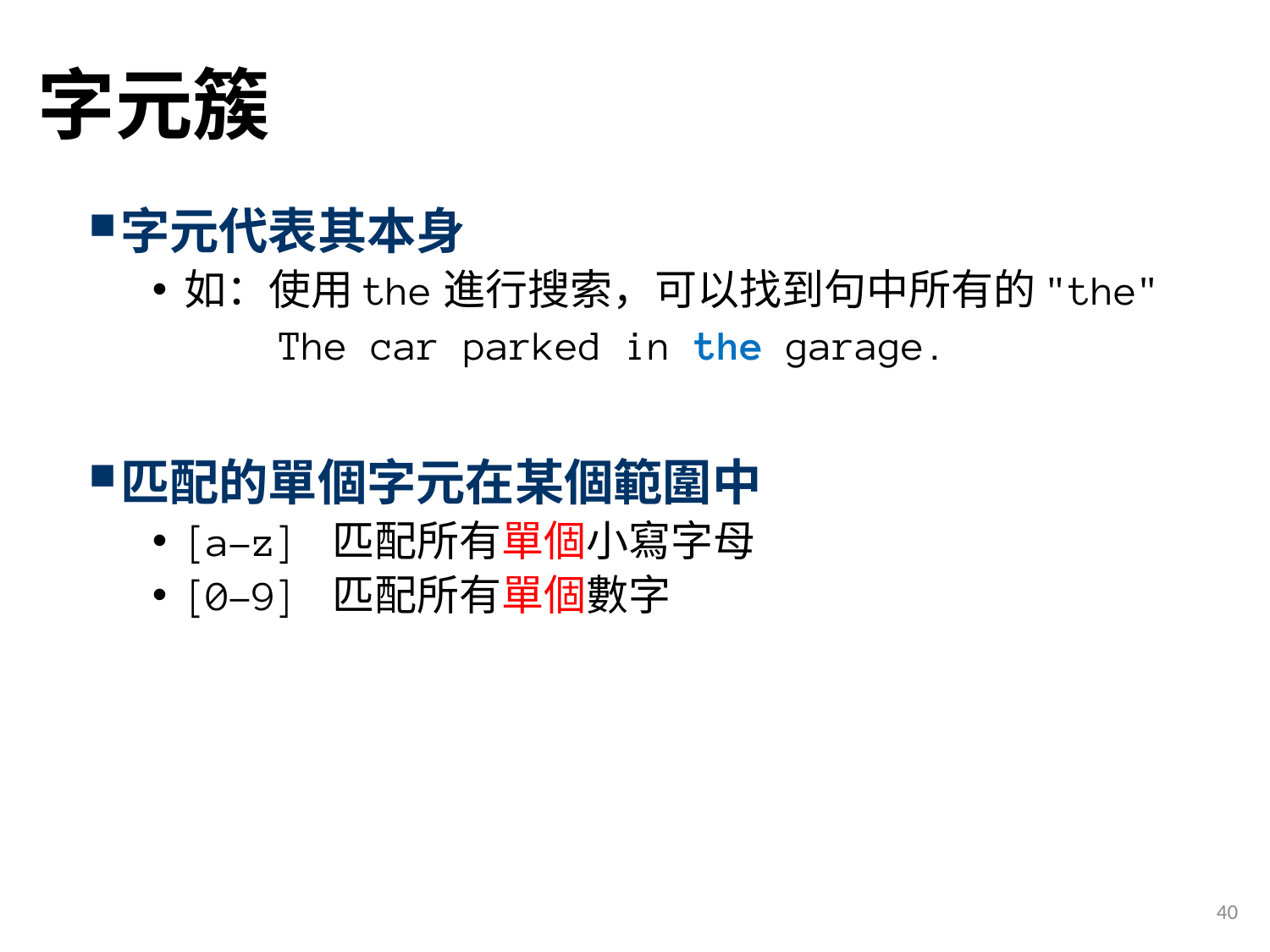

# 字元簇
字元代表其本身
如：使用the進行搜索，可以找到句中所有的"the"
	The car parked in the garage.

匹配的單個字元在某個範圍中
[a-z] 匹配所有單個小寫字母
[0-9] 匹配所有單個數字

40